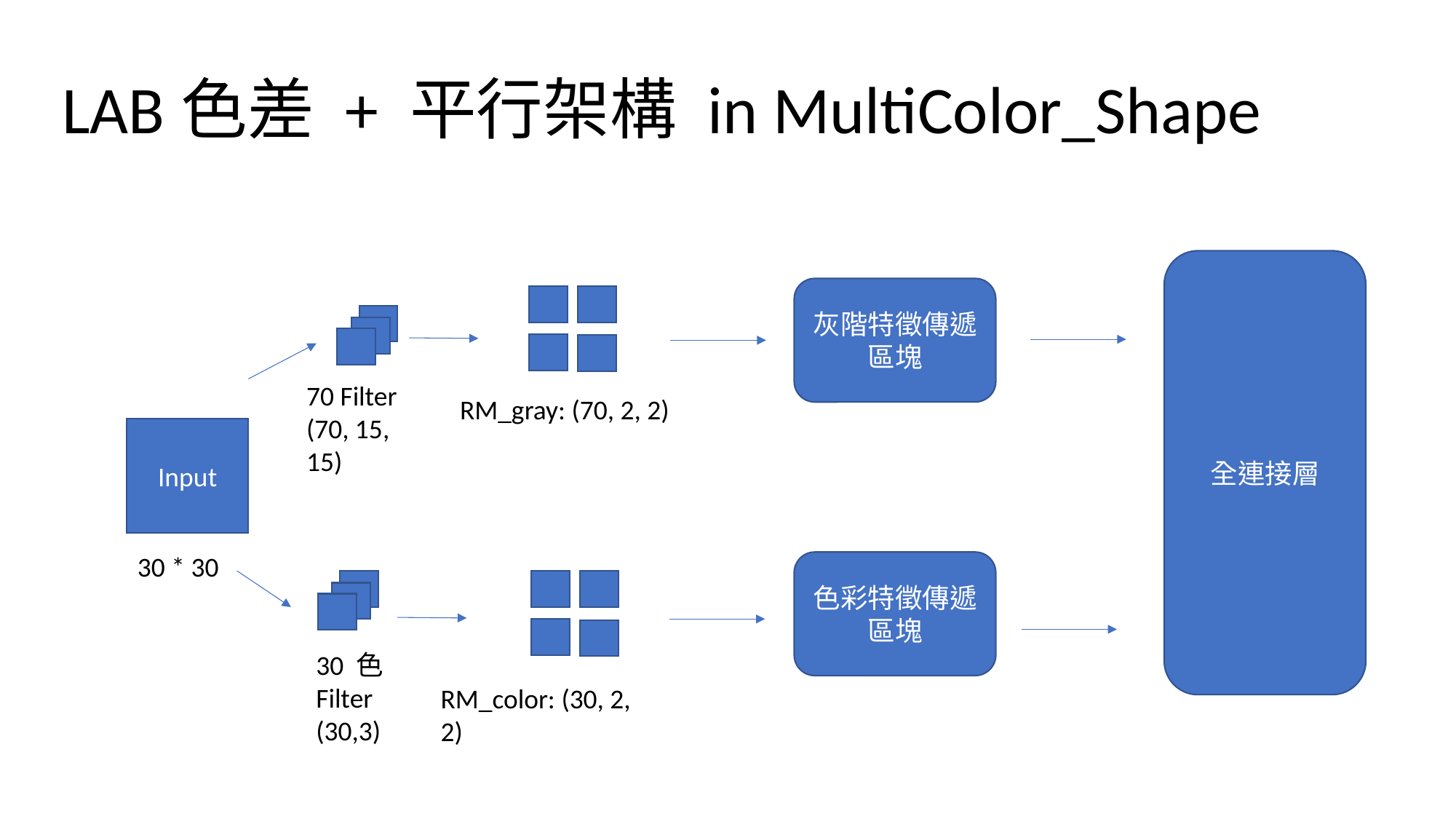

# LAB色差 + 平行架構 in MultiColor_Shape
全連接層
灰階特徵傳遞區塊

70 Filter
(70, 15, 15)
RM_gray: (70, 2, 2)
Input
30 * 30
色彩特徵傳遞區塊

30 色 Filter
(30,3)

RM_color: (30, 2, 2)